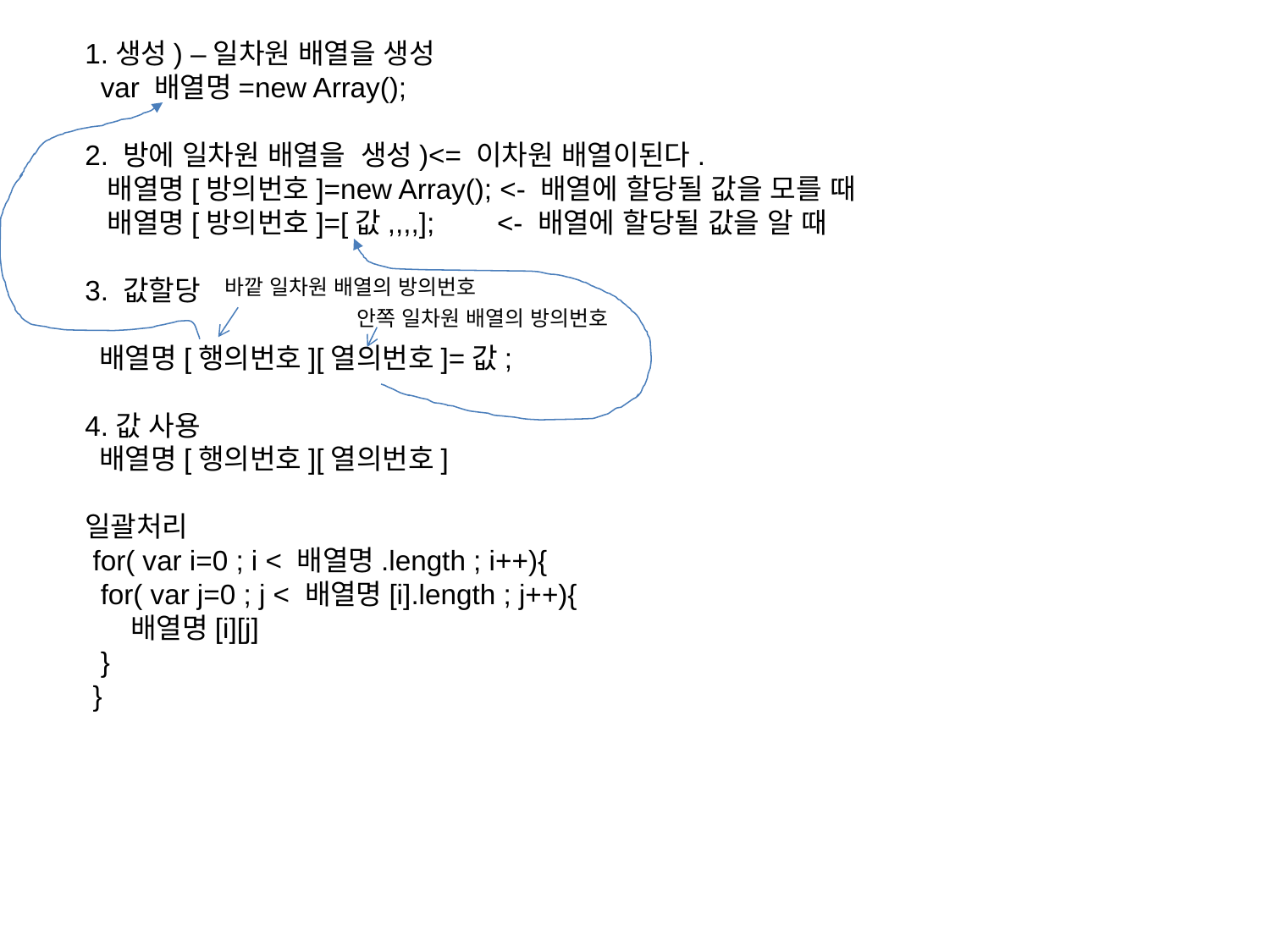

1.생성) –일차원 배열을 생성
  var 배열명=new Array();

2. 방에 일차원 배열을  생성)<= 이차원 배열이된다.
  배열명[방의번호]=new Array(); <- 배열에 할당될 값을 모를 때
  배열명[방의번호]=[값,,,,];        <- 배열에 할당될 값을 알 때

3. 값할당

 배열명[행의번호][열의번호]=값;

4.값 사용
 배열명[행의번호][열의번호]

일괄처리
 for( var i=0 ; i < 배열명.length ; i++){
  for( var j=0 ; j < 배열명[i].length ; j++){
     배열명[i][j]
  }
 }

바깥 일차원 배열의 방의번호
안쪽 일차원 배열의 방의번호